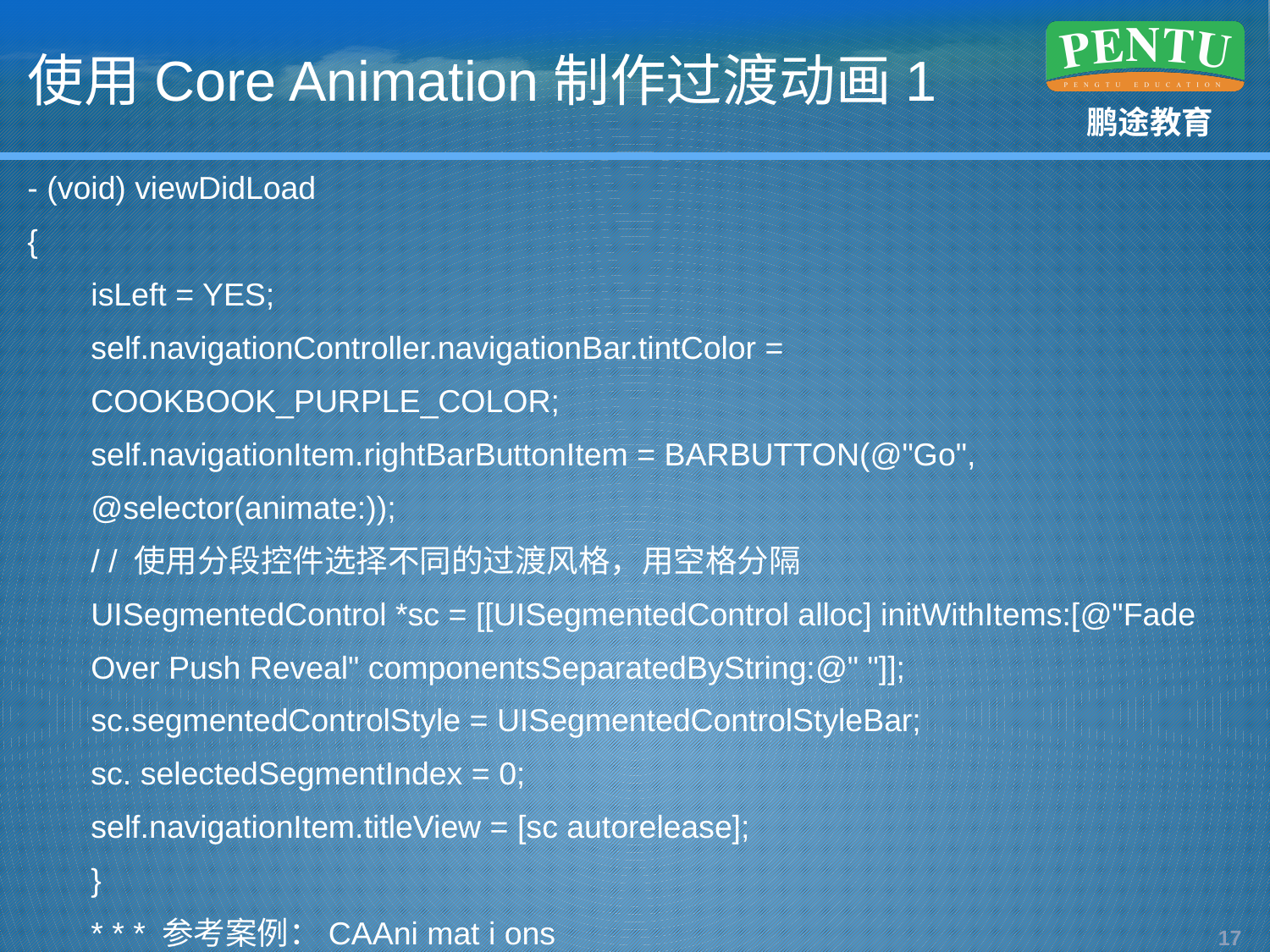

# 使用Core Animation制作过渡动画1
- (void) viewDidLoad
{
isLeft = YES;
self.navigationController.navigationBar.tintColor = COOKBOOK_PURPLE_COLOR;
self.navigationItem.rightBarButtonItem = BARBUTTON(@"Go", @selector(animate:));
/ / 使用分段控件选择不同的过渡风格，用空格分隔
UISegmentedControl *sc = [[UISegmentedControl alloc] initWithItems:[@"Fade Over Push Reveal" componentsSeparatedByString:@" "]];
sc.segmentedControlStyle = UISegmentedControlStyleBar;
sc. selectedSegmentIndex = 0;
self.navigationItem.titleView = [sc autorelease];
}
* * * 参考案例：CAAni mat i ons
17